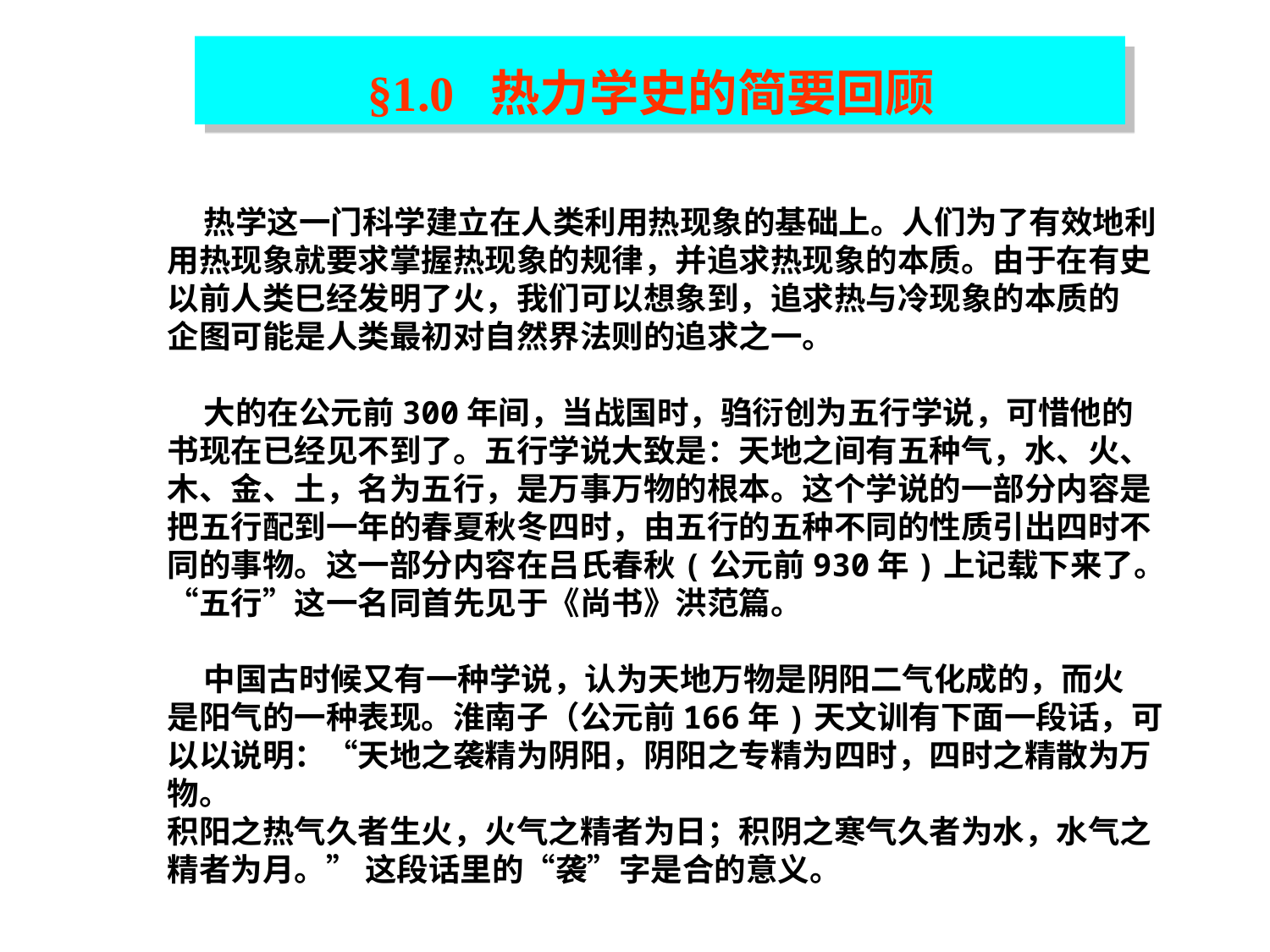

§1.0  热力学史的简要回顾
    热学这一门科学建立在人类利用热现象的基础上。人们为了有效地利用热现象就要求掌握热现象的规律，并追求热现象的本质。由于在有史以前人类巳经发明了火，我们可以想象到，追求热与冷现象的本质的
企图可能是人类最初对自然界法则的追求之一。

    大的在公元前300年间，当战国时，驺衍创为五行学说，可惜他的
书现在已经见不到了。五行学说大致是：天地之间有五种气，水、火、木、金、土，名为五行，是万事万物的根本。这个学说的一部分内容是把五行配到一年的春夏秋冬四时，由五行的五种不同的性质引出四时不同的事物。这一部分内容在吕氏春秋(公元前930年)上记载下来了。“五行”这一名同首先见于《尚书》洪范篇。

    中国古时候又有一种学说，认为天地万物是阴阳二气化成的，而火
是阳气的一种表现。淮南子（公元前166年)天文训有下面一段话，可以以说明：“天地之袭精为阴阳，阴阳之专精为四时，四时之精散为万物。
积阳之热气久者生火，火气之精者为日；积阴之寒气久者为水，水气之
精者为月。” 这段话里的“袭”字是合的意义。